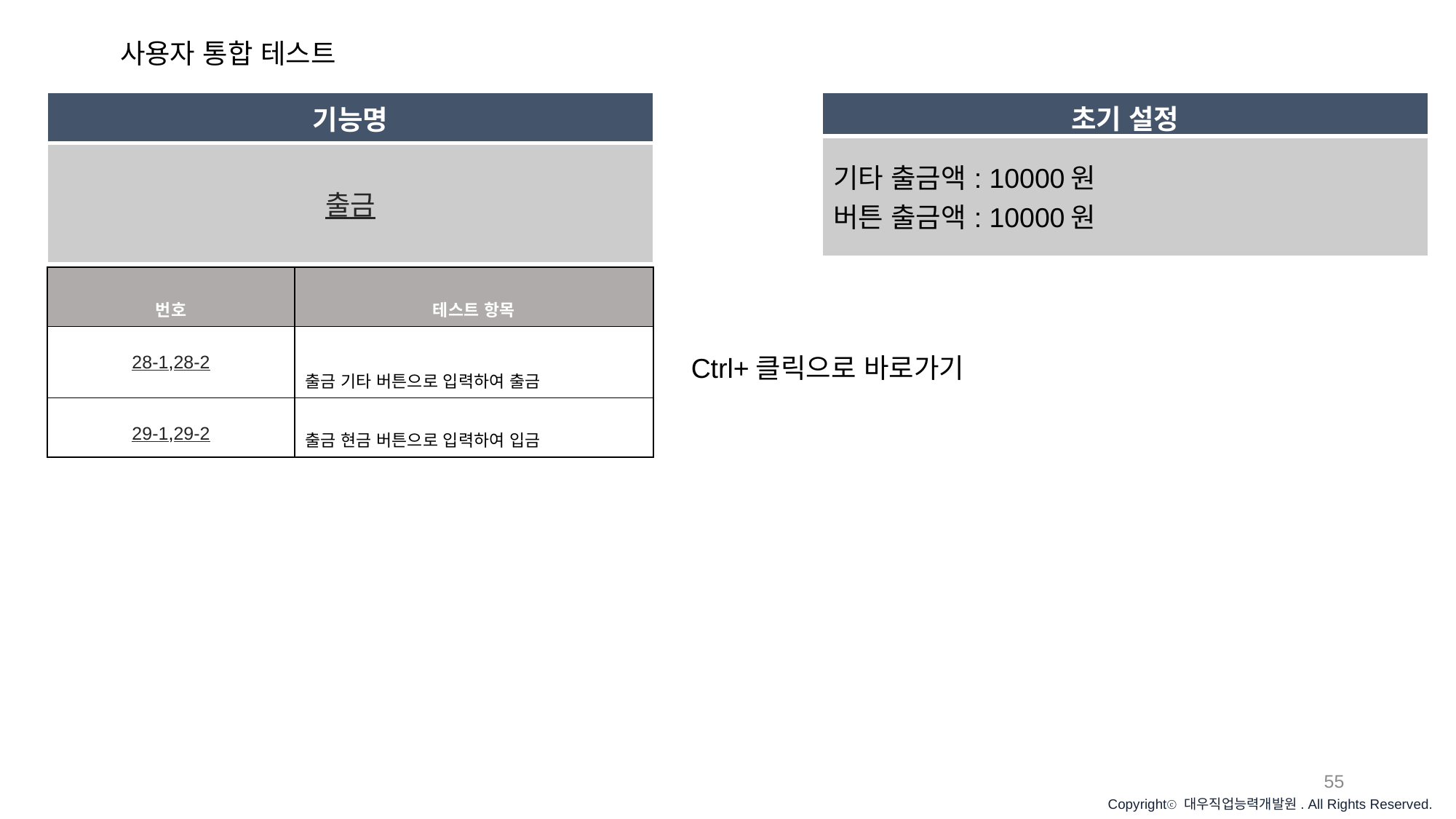

사용자 통합 테스트
| 초기 설정 |
| --- |
| 기타 출금액: 10000원 버튼 출금액: 10000원 |
| 기능명 |
| --- |
| 출금 |
| 번호 | 테스트 항목 |
| --- | --- |
| 28-1,28-2 | 출금 기타 버튼으로 입력하여 출금 |
| 29-1,29-2 | 출금 현금 버튼으로 입력하여 입금 |
Ctrl+클릭으로 바로가기
55